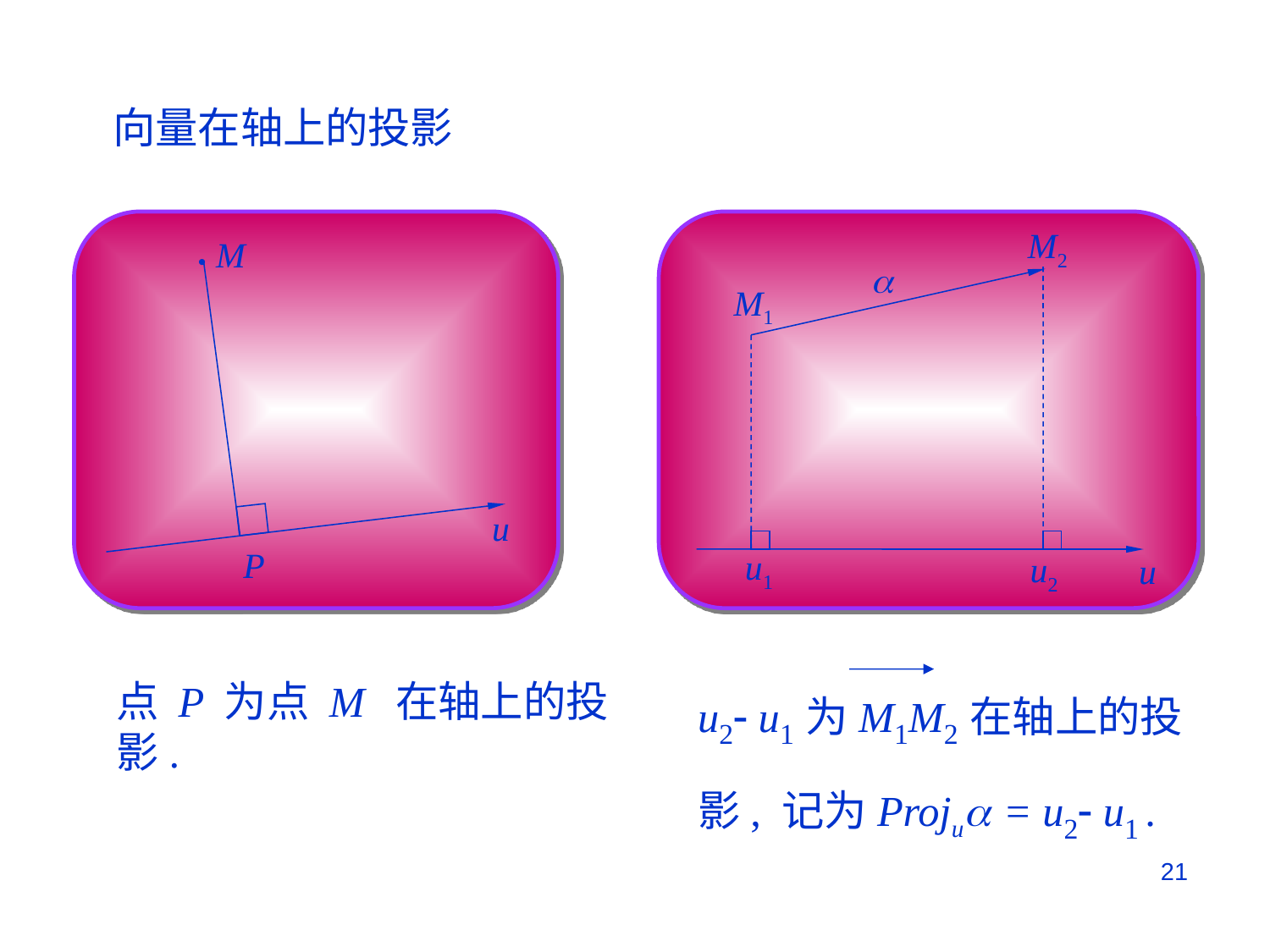

向量在轴上的投影

M2
M
•
α

M1

u

P
u1
u2
u

u2− u1为M1M2在轴上的投影, 记为Projuα = u2− u1 .

点 P 为点 M  在轴上的投影.
21